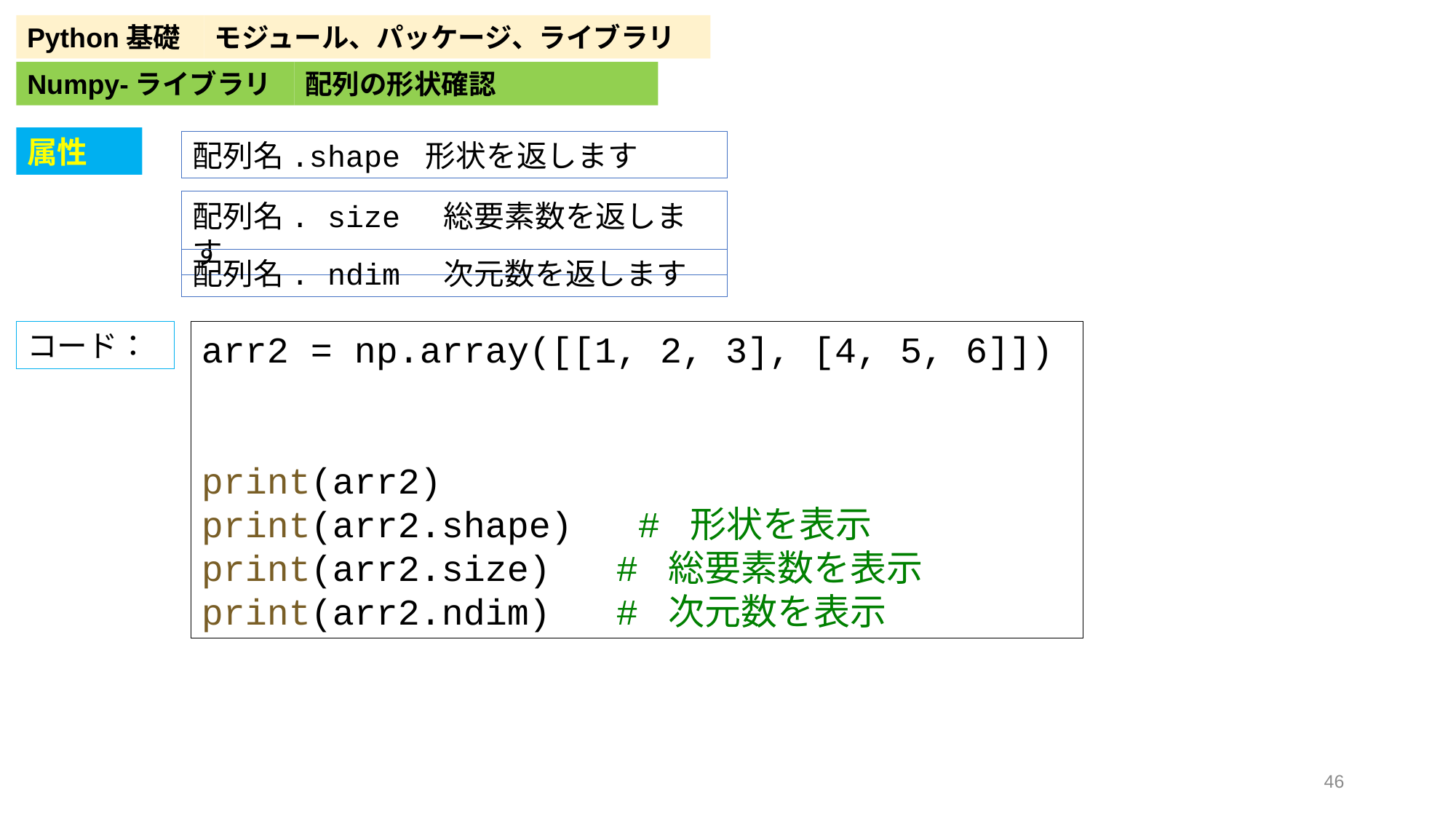

Python基礎
モジュール、パッケージ、ライブラリ
Numpy-ライブラリ
配列の形状確認
属性
配列名.shape 形状を返します
配列名. size  総要素数を返します
配列名. ndim  次元数を返します
コード：
arr2 = np.array([[1, 2, 3], [4, 5, 6]])

print(arr2)
print(arr2.shape)   # 形状を表示
print(arr2.size)   # 総要素数を表示
print(arr2.ndim)   # 次元数を表示
46